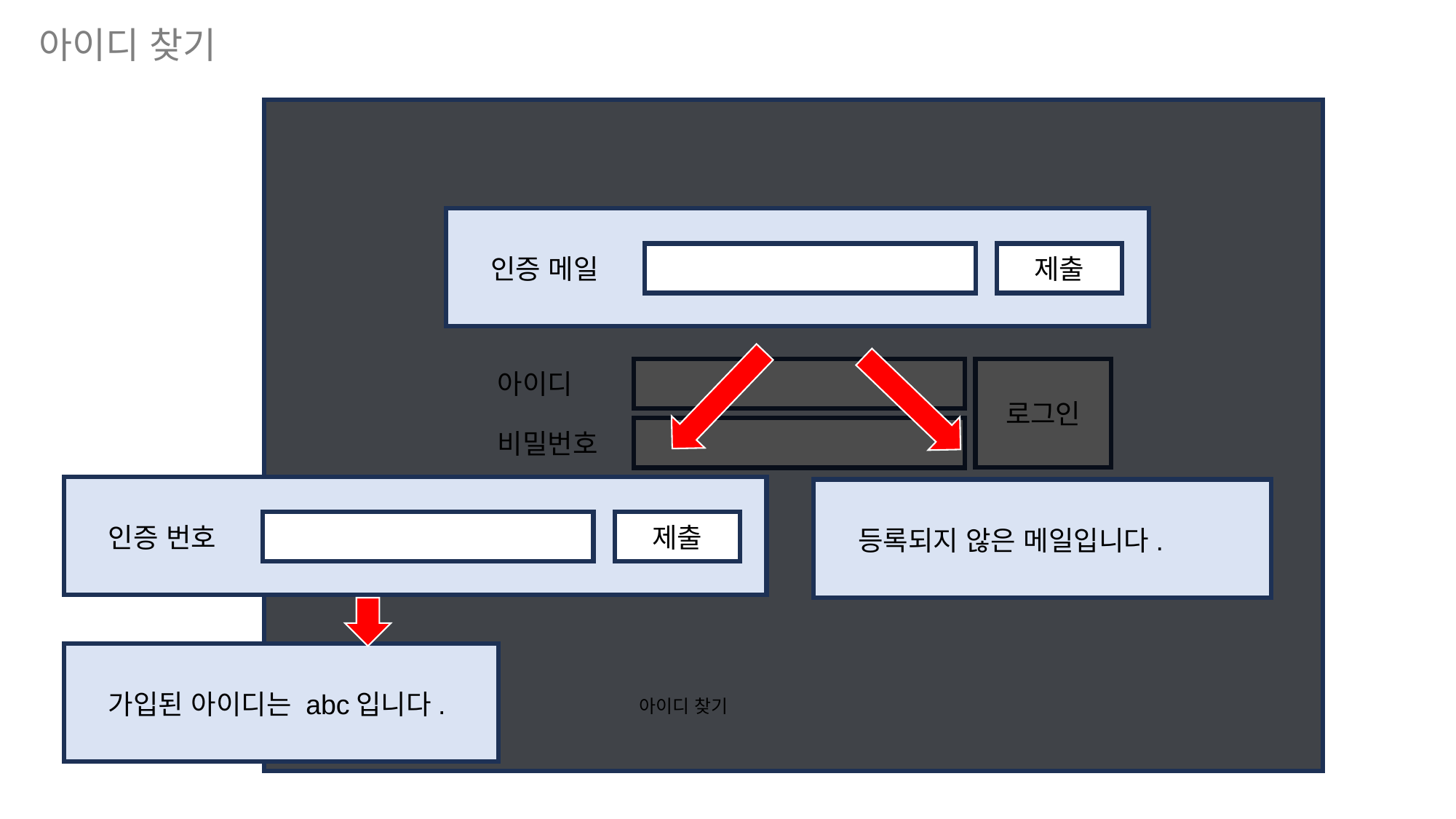

아이디 찾기

인증 메일

제출

아이디

로그인
비밀번호

아이디 저장

인증 번호

제출
등록되지 않은 메일입니다.
비밀번호 찾기

가입된 아이디는 abc입니다.
아이디 찾기